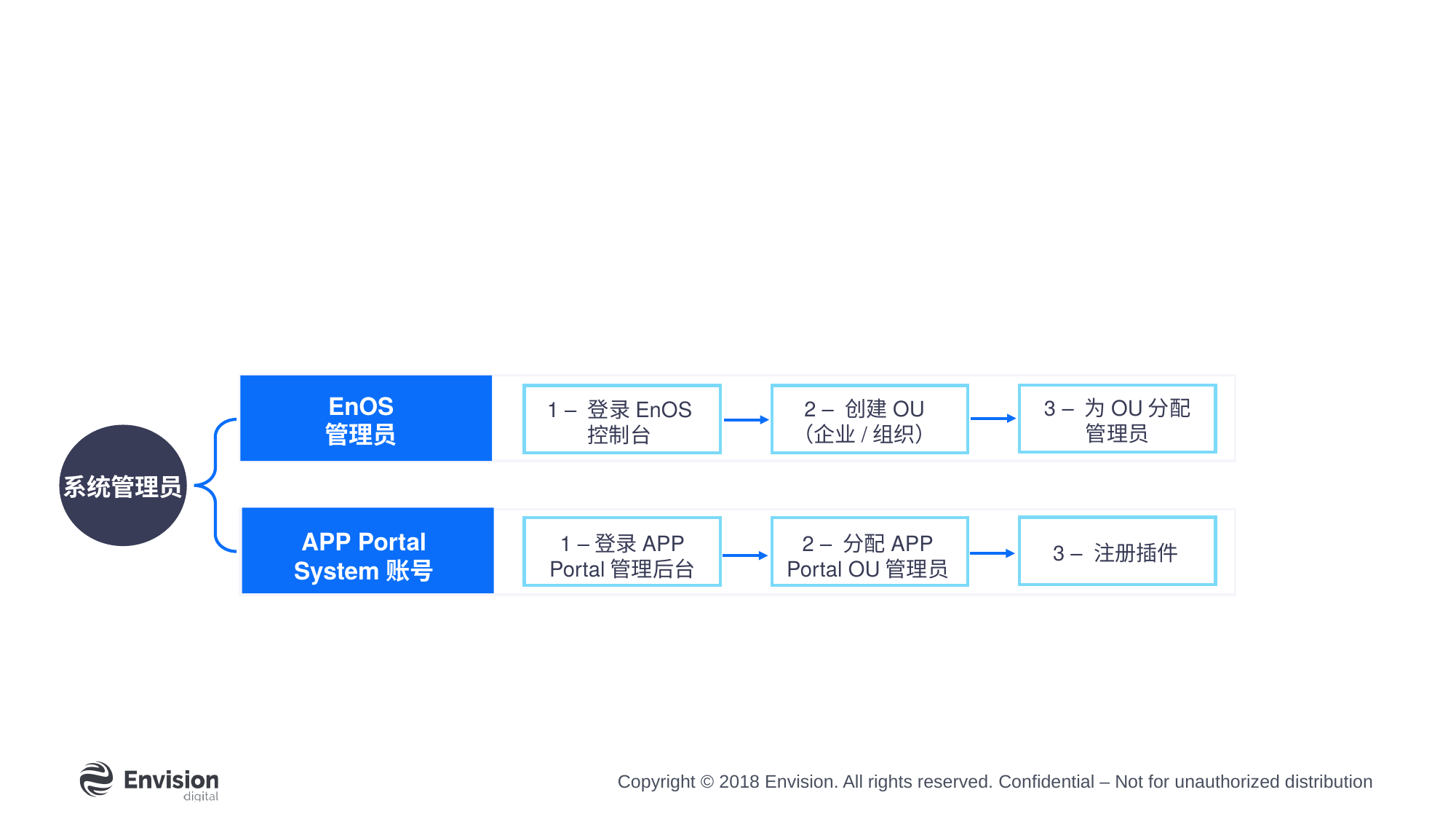

系统管理员

EnOS
管理员

3 – 为OU分配
管理员
2 – 创建OU
（企业/组织）
1 – 登录EnOS 控制台

APP Portal
System账号
2 – 分配APP Portal OU管理员
1 –登录APP Portal管理后台
3 – 注册插件

系统管理员